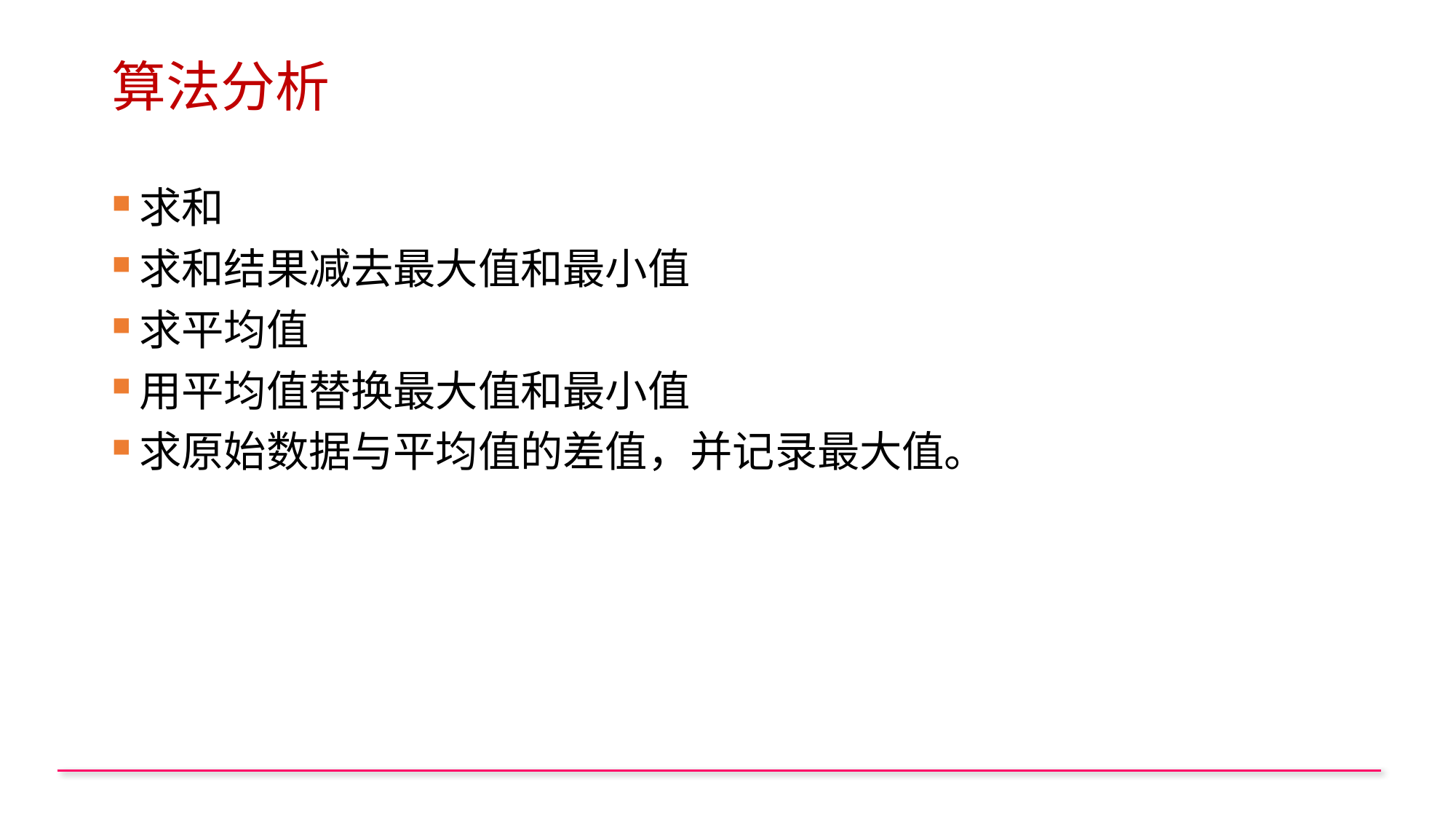

# 算法分析
求和
求和结果减去最大值和最小值
求平均值
用平均值替换最大值和最小值
求原始数据与平均值的差值，并记录最大值。